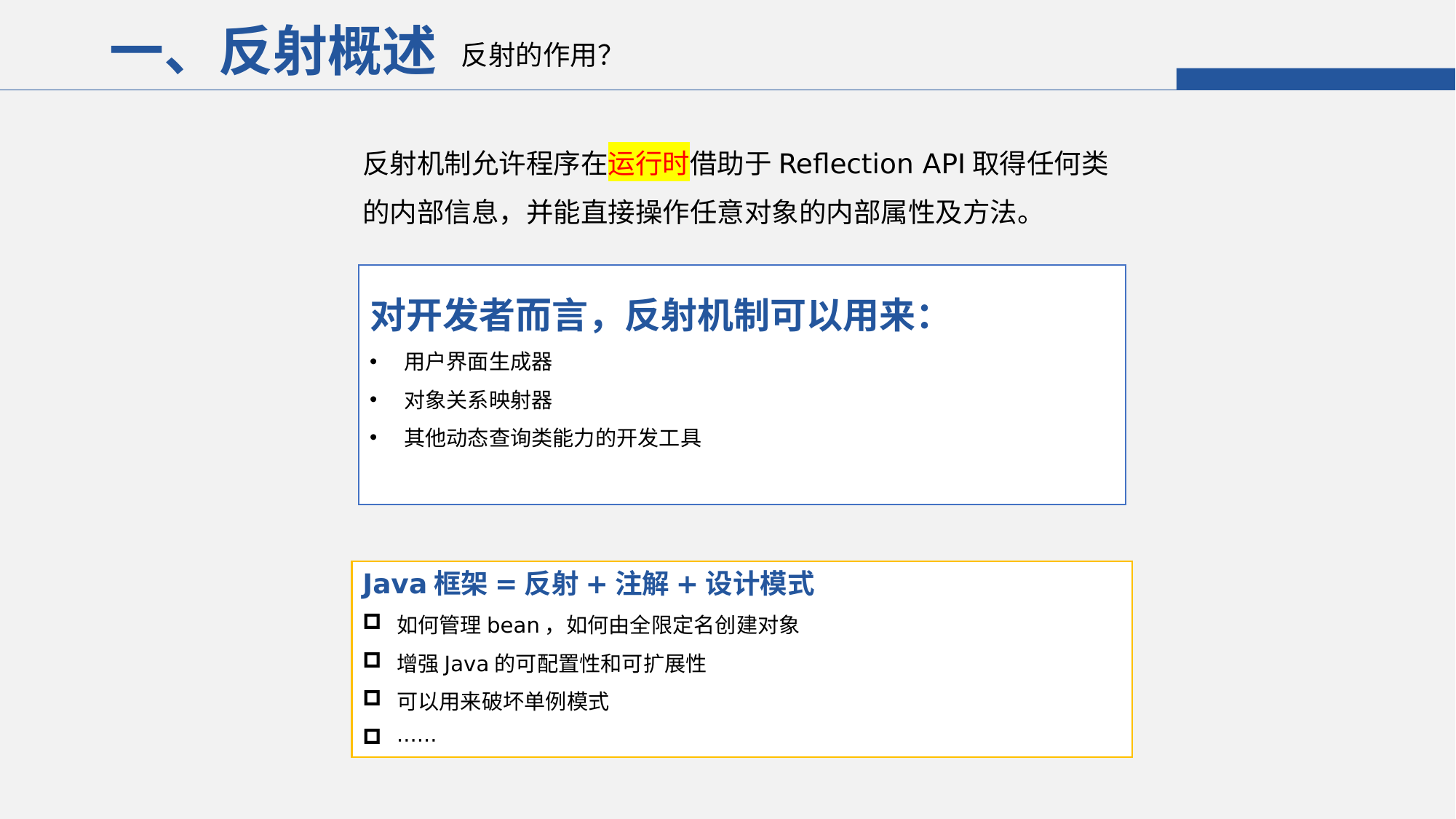

一、反射概述
反射的作用？
反射机制允许程序在运行时借助于Reflection API取得任何类的内部信息，并能直接操作任意对象的内部属性及方法。
对开发者而言，反射机制可以用来：
用户界面生成器
对象关系映射器
其他动态查询类能力的开发工具

Java框架=反射+注解+设计模式
如何管理bean，如何由全限定名创建对象
增强Java的可配置性和可扩展性
可以用来破坏单例模式
······